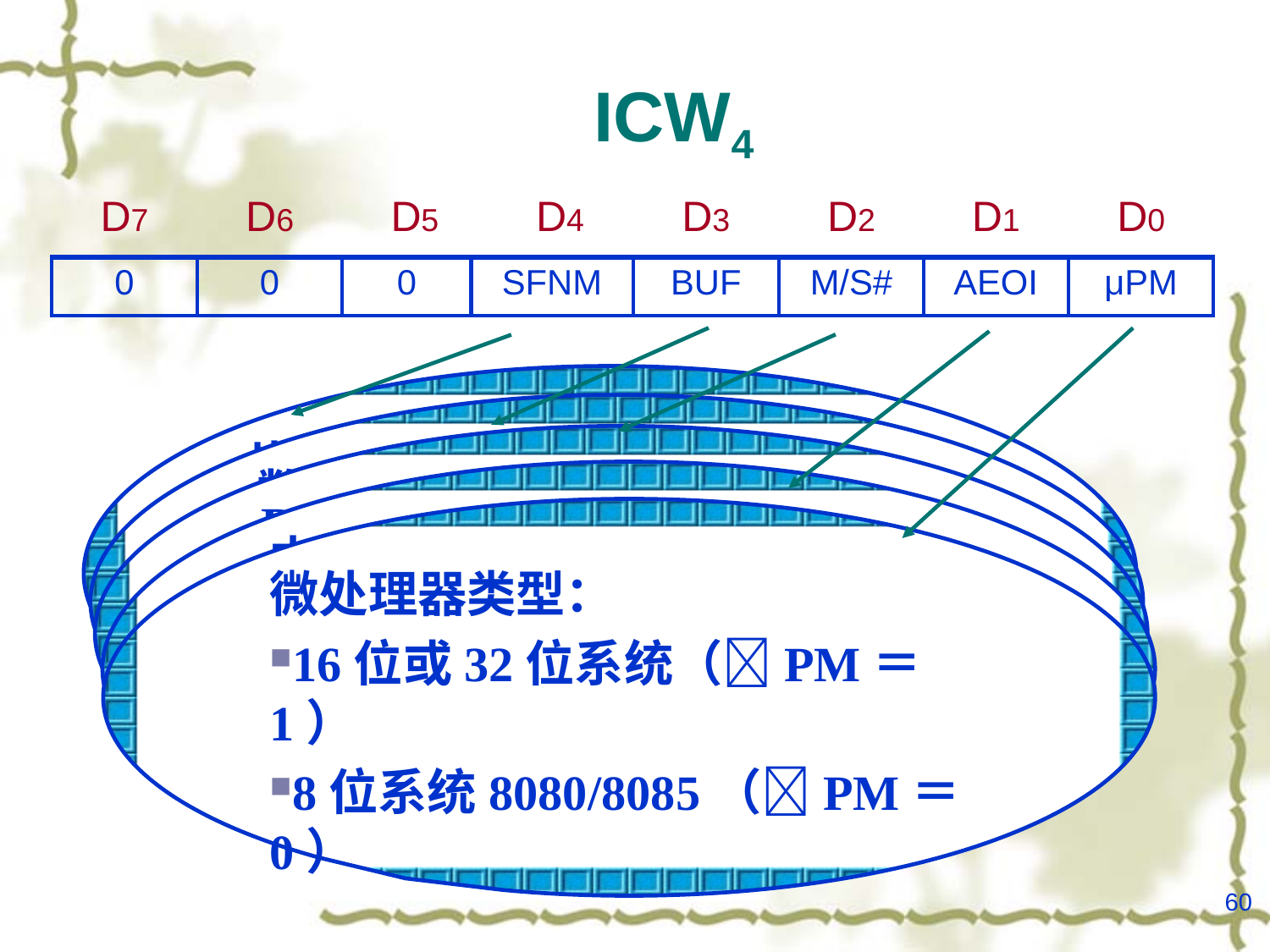

# ICW4
| D7 | D6 | D5 | D4 | D3 | D2 | D1 | D0 |
| --- | --- | --- | --- | --- | --- | --- | --- |
| 0 | 0 | 0 | SFNM | BUF | M/S# | AEOI | μPM |
| --- | --- | --- | --- | --- | --- | --- | --- |

嵌套方式：
特殊全嵌套方式（SFNM＝1）
普通全嵌套方式（SFNM＝0）
数据线的缓冲方式：
缓冲方式（BUF＝1）
非缓冲方式（BUF＝0）
BUF=0时,M/S#不起作用
BUF=1时主片/从片选择：
主片（M/S#=1）
从片（M/S#=0）
中断结束方式：
自动中断结束（AEOI＝1）
非自动中断结束（AEOI＝0）
微处理器类型：
16位或32位系统（μPM＝1）
8位系统8080/8085（μPM＝0）
60